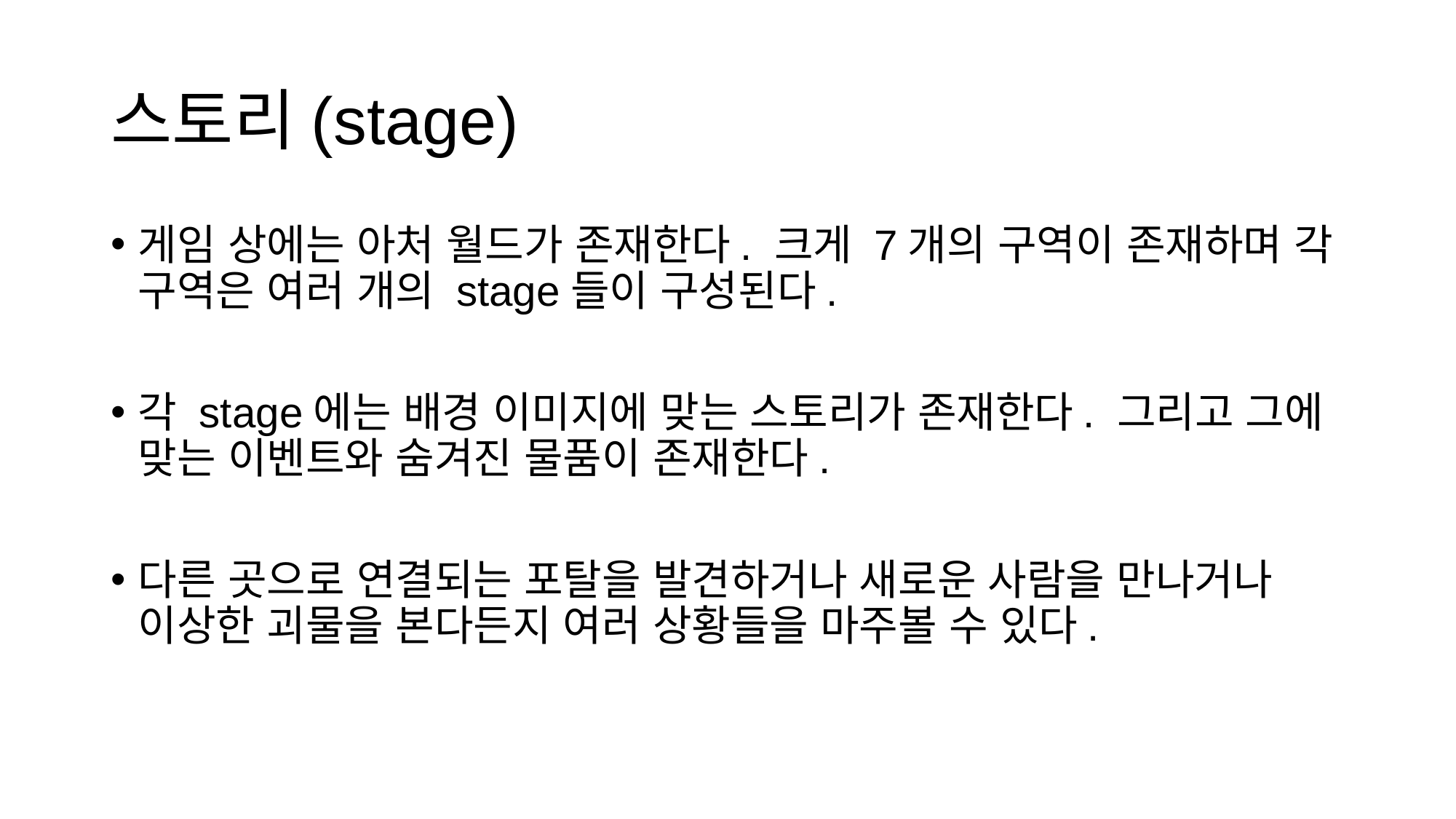

# 스토리(stage)
게임 상에는 아처 월드가 존재한다. 크게 7개의 구역이 존재하며 각 구역은 여러 개의 stage들이 구성된다.

각 stage에는 배경 이미지에 맞는 스토리가 존재한다. 그리고 그에 맞는 이벤트와 숨겨진 물품이 존재한다.

다른 곳으로 연결되는 포탈을 발견하거나 새로운 사람을 만나거나 이상한 괴물을 본다든지 여러 상황들을 마주볼 수 있다.